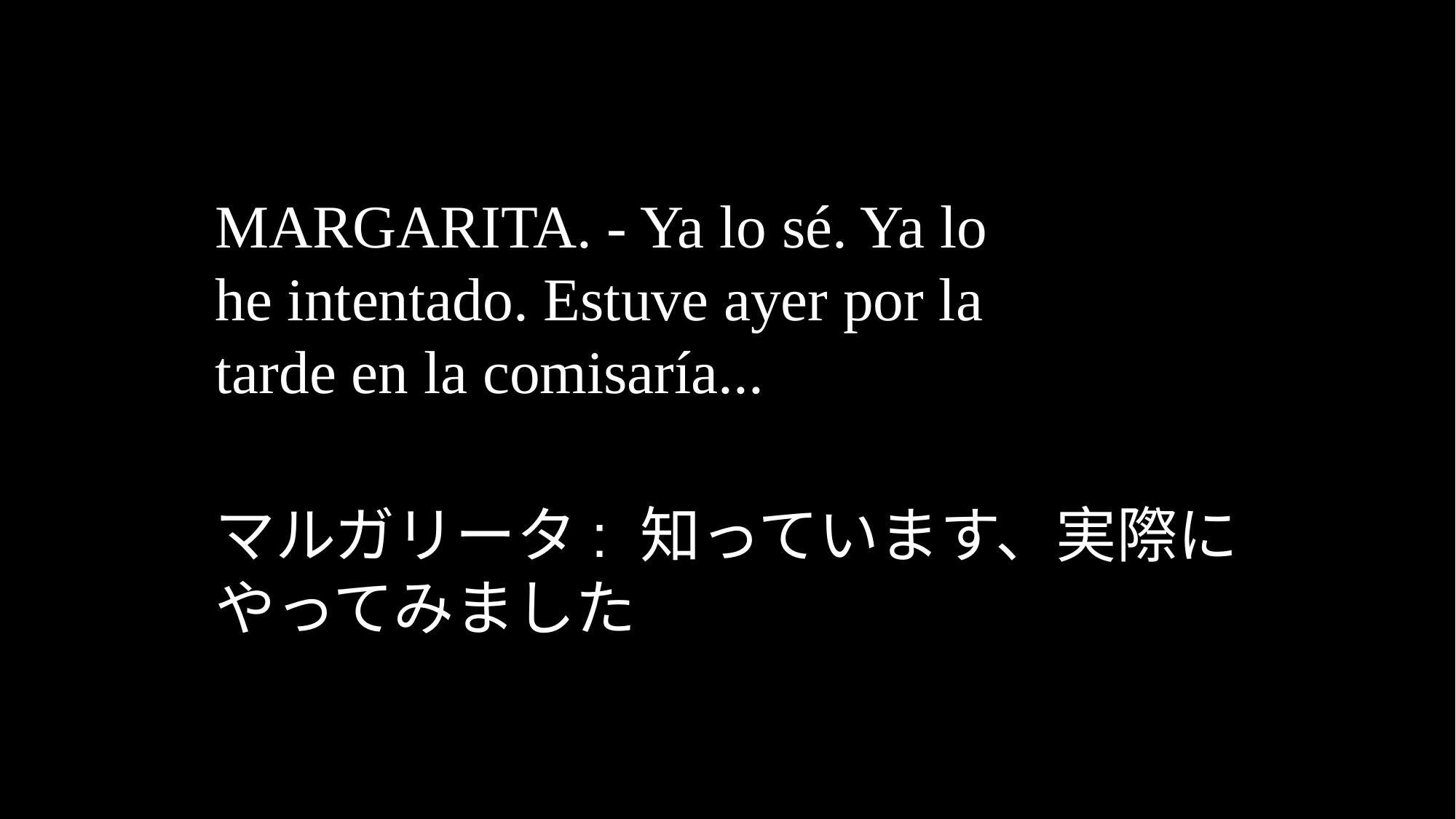

MARGARITA. - Ya lo sé. Ya lo he intentado. Estuve ayer por la tarde en la comisaría...

マルガリータ: 知っています、実際にやってみました